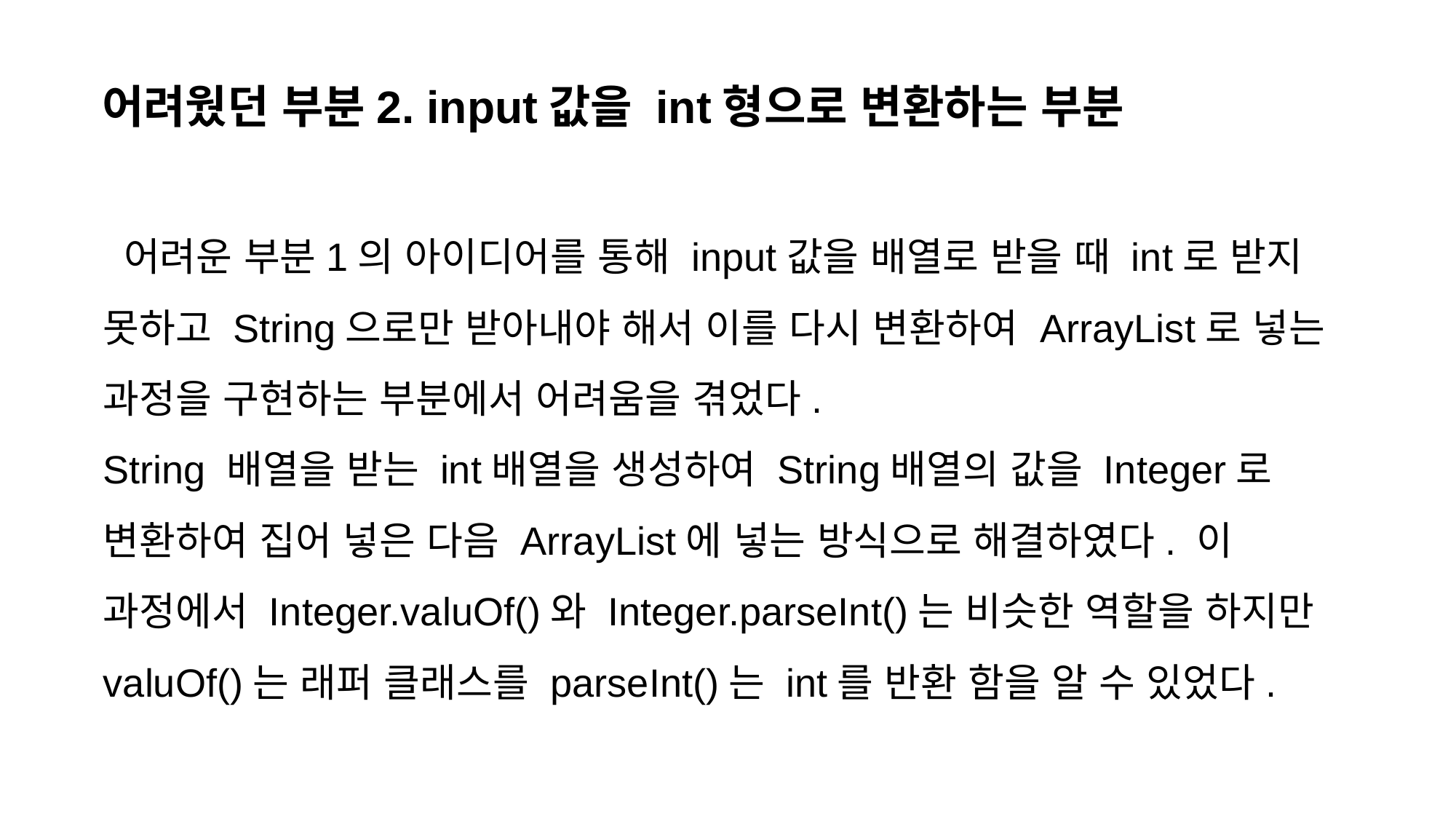

어려웠던 부분2. input값을 int형으로 변환하는 부분
 어려운 부분1의 아이디어를 통해 input값을 배열로 받을 때 int로 받지 못하고 String으로만 받아내야 해서 이를 다시 변환하여 ArrayList로 넣는 과정을 구현하는 부분에서 어려움을 겪었다.
String 배열을 받는 int배열을 생성하여 String배열의 값을 Integer로 변환하여 집어 넣은 다음 ArrayList에 넣는 방식으로 해결하였다. 이 과정에서 Integer.valuOf()와 Integer.parseInt()는 비슷한 역할을 하지만 valuOf()는 래퍼 클래스를 parseInt()는 int를 반환 함을 알 수 있었다.